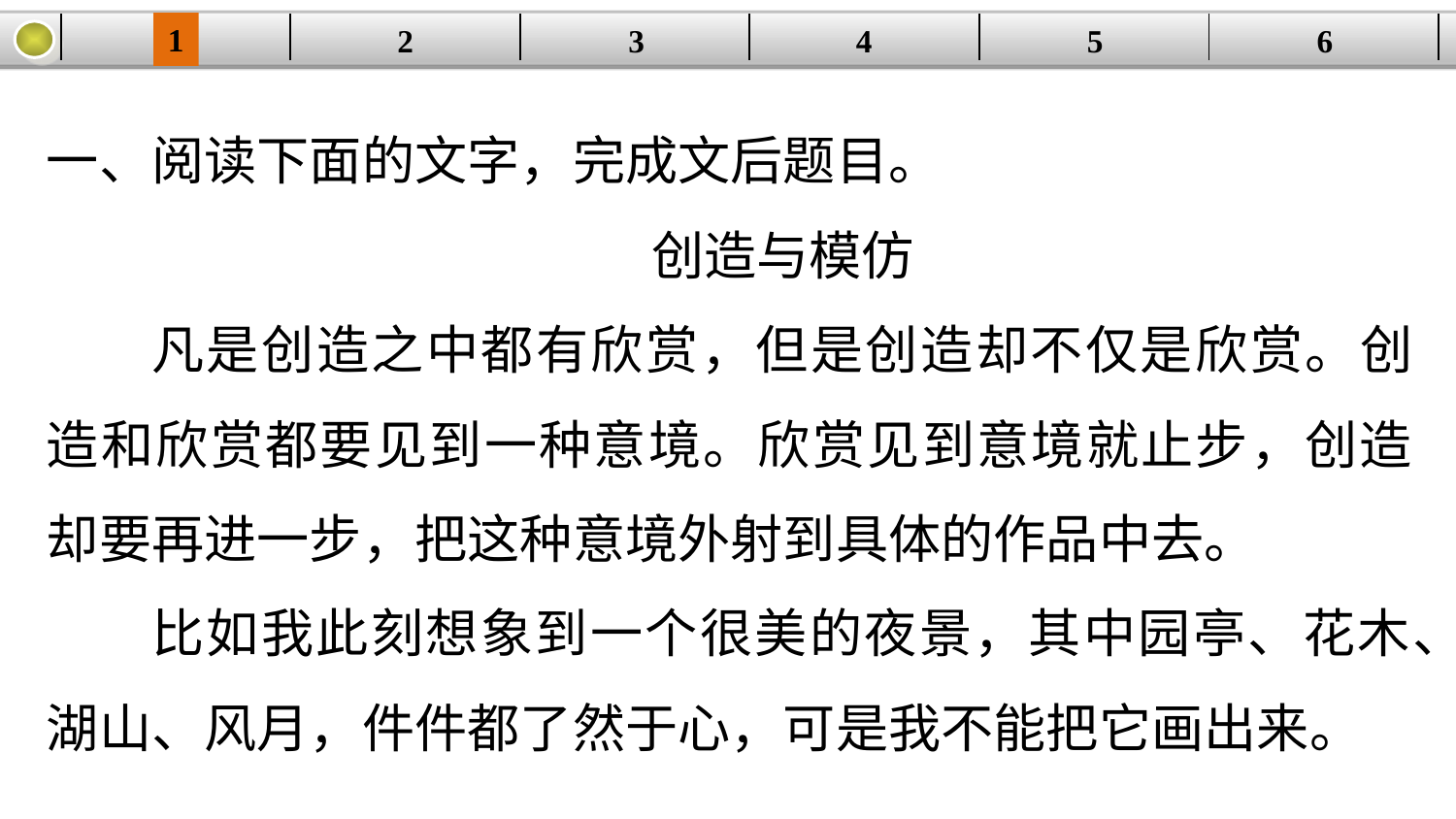

1
3
4
5
6
2
|  |  |  |  |  |  |
| --- | --- | --- | --- | --- | --- |

一、阅读下面的文字，完成文后题目。
创造与模仿
凡是创造之中都有欣赏，但是创造却不仅是欣赏。创造和欣赏都要见到一种意境。欣赏见到意境就止步，创造却要再进一步，把这种意境外射到具体的作品中去。
比如我此刻想象到一个很美的夜景，其中园亭、花木、湖山、风月，件件都了然于心，可是我不能把它画出来。